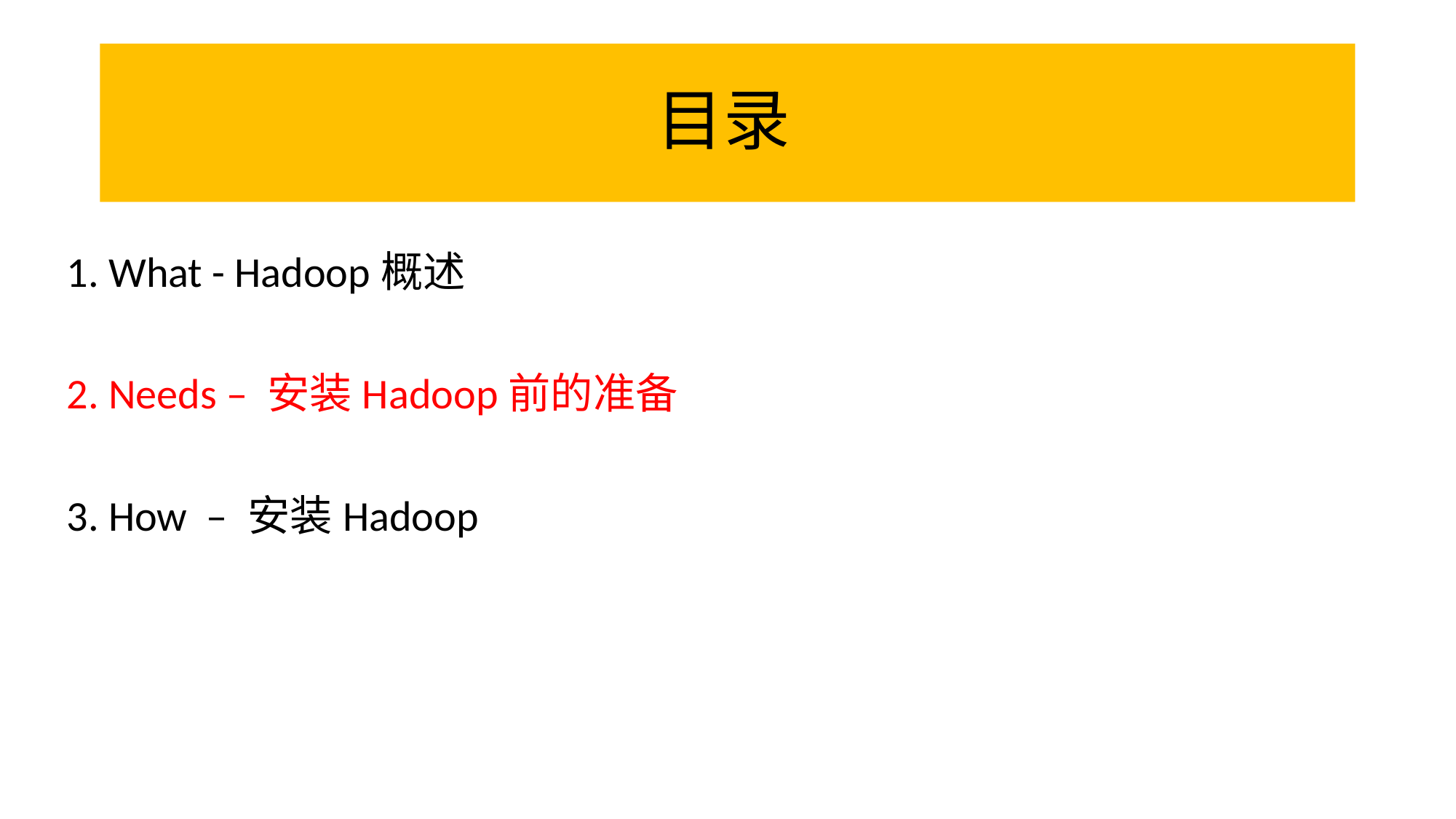

# 目录
1. What - Hadoop概述

2. Needs – 安装Hadoop前的准备

3. How  – 安装Hadoop